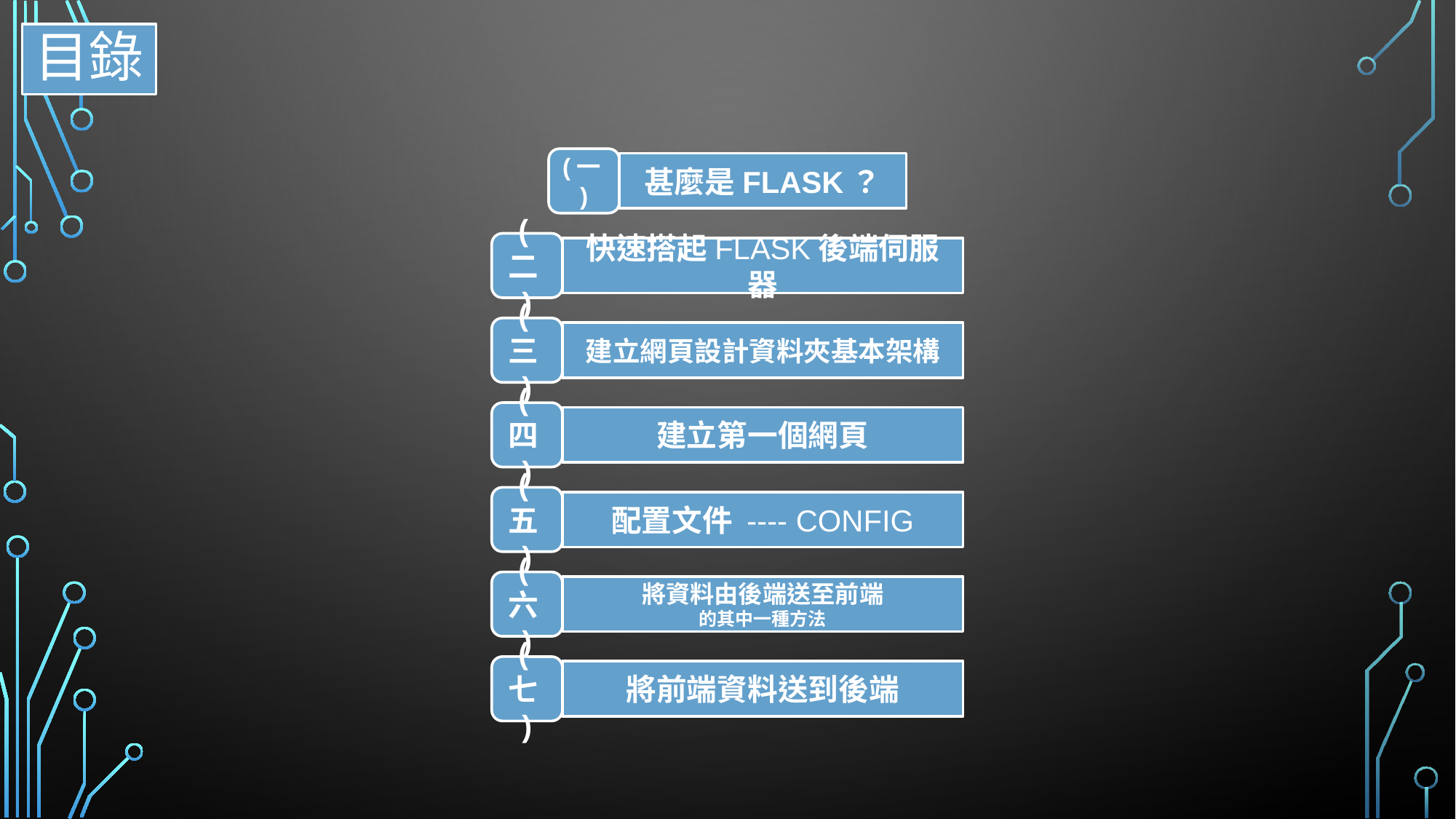

# 目錄
(一)
甚麼是FLASK？
(二)
快速搭起flask後端伺服器
(三)
建立網頁設計資料夾基本架構
(四)
建立第一個網頁
(五)
配置文件 ---- config
(六)
將資料由後端送至前端
的其中一種方法
(七)
將前端資料送到後端